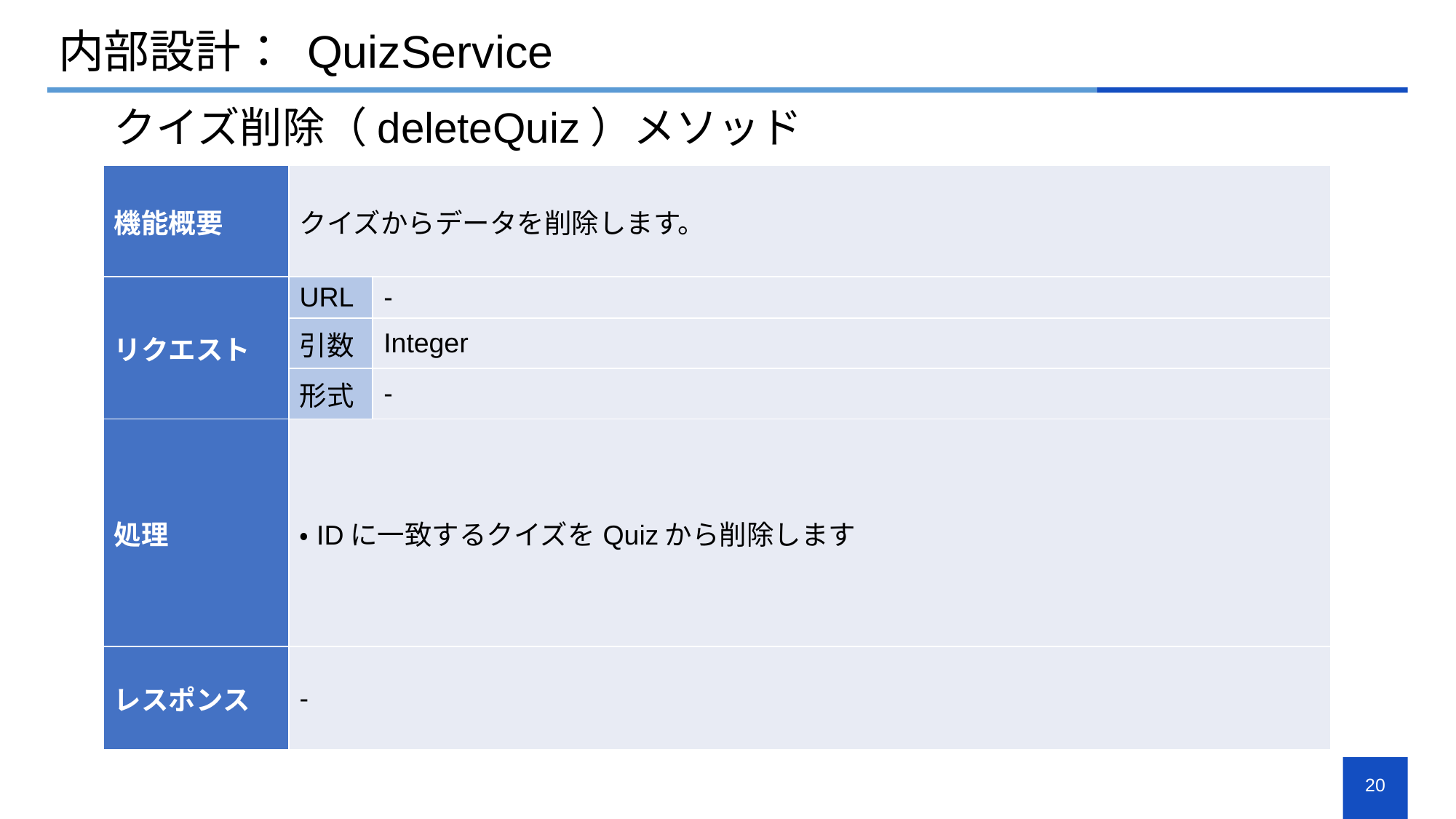

# 内部設計： QuizService
クイズ削除（deleteQuiz）メソッド
| 機能概要 | クイズからデータを削除します。 |  |
| --- | --- | --- |
| リクエスト | URL | - |
|  | 引数 | Integer |
|  | 形式 | - |
| 処理 | ・IDに一致するクイズをQuizから削除します |  |
| レスポンス | - |  |
20